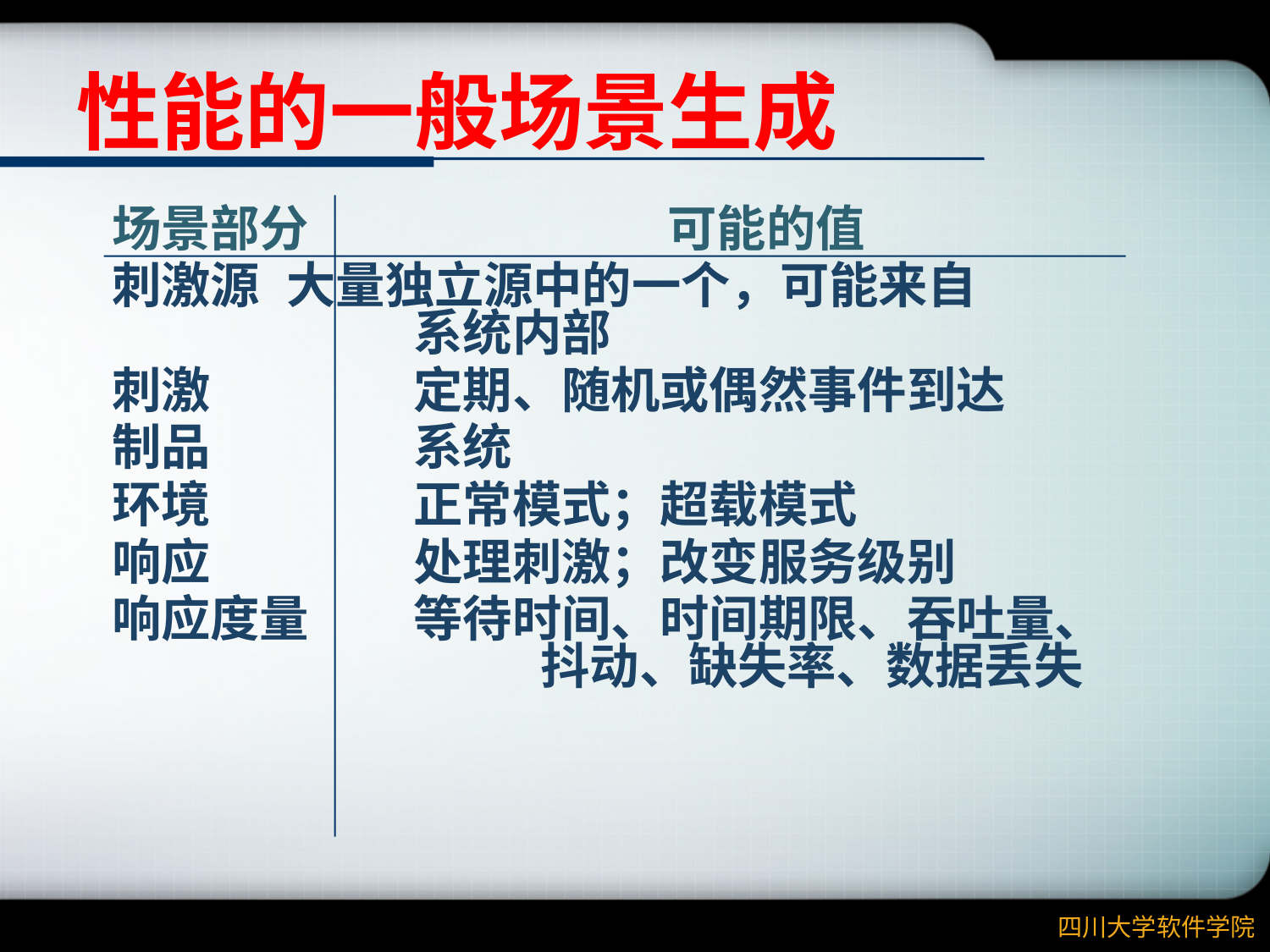

# 性能的一般场景生成

场景部分			可能的值
刺激源	大量独立源中的一个，可能来自			系统内部
刺激		定期、随机或偶然事件到达
制品		系统
环境		正常模式；超载模式
响应		处理刺激；改变服务级别
响应度量	等待时间、时间期限、吞吐量、			抖动、缺失率、数据丢失